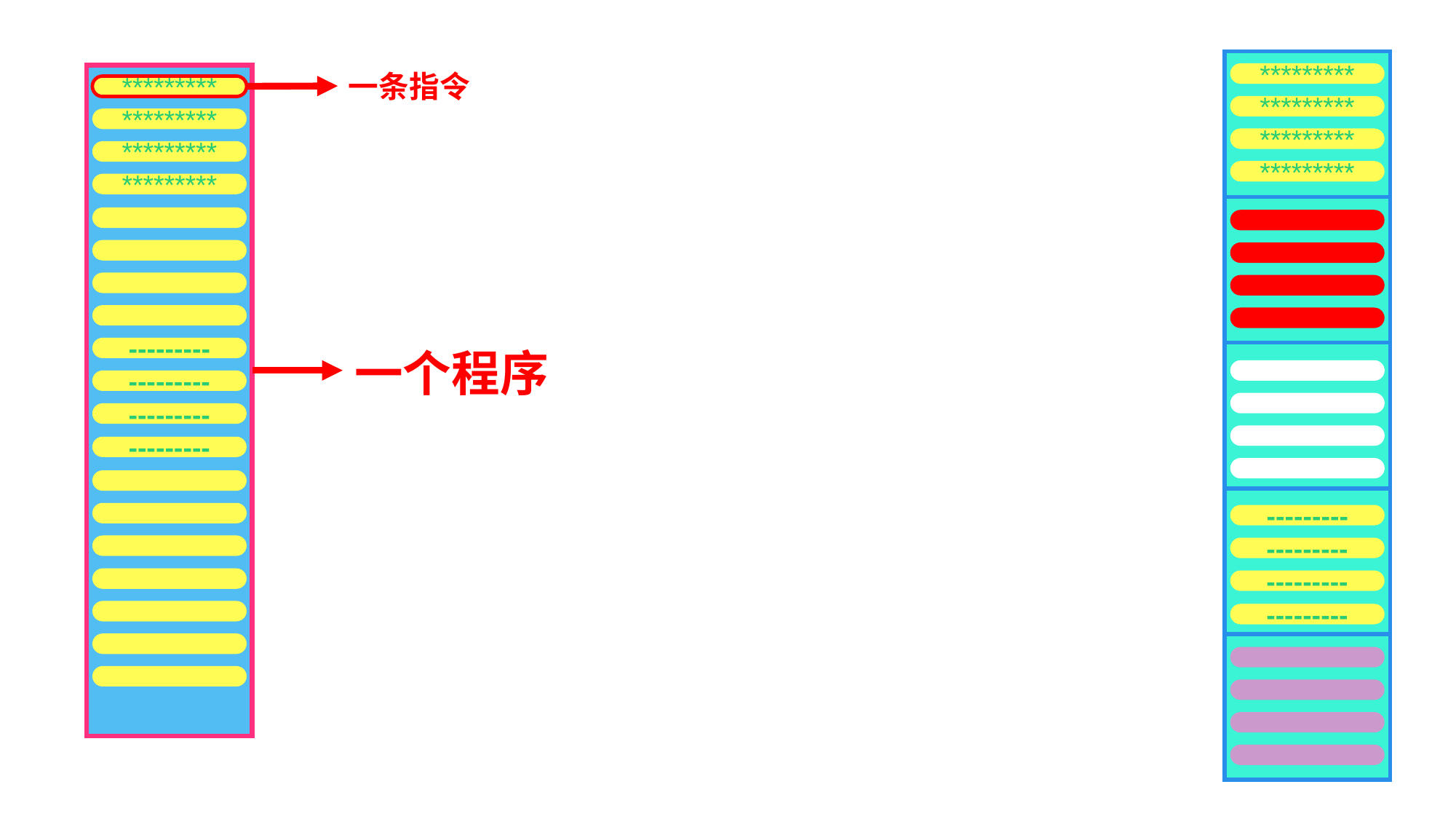

|  |
| --- |
|  |
|  |
|  |
|  |
一条指令
*********

*********
*********
*********
*********
*********
*********
*********

---------
一个程序

---------

---------

---------

---------

---------

---------

---------